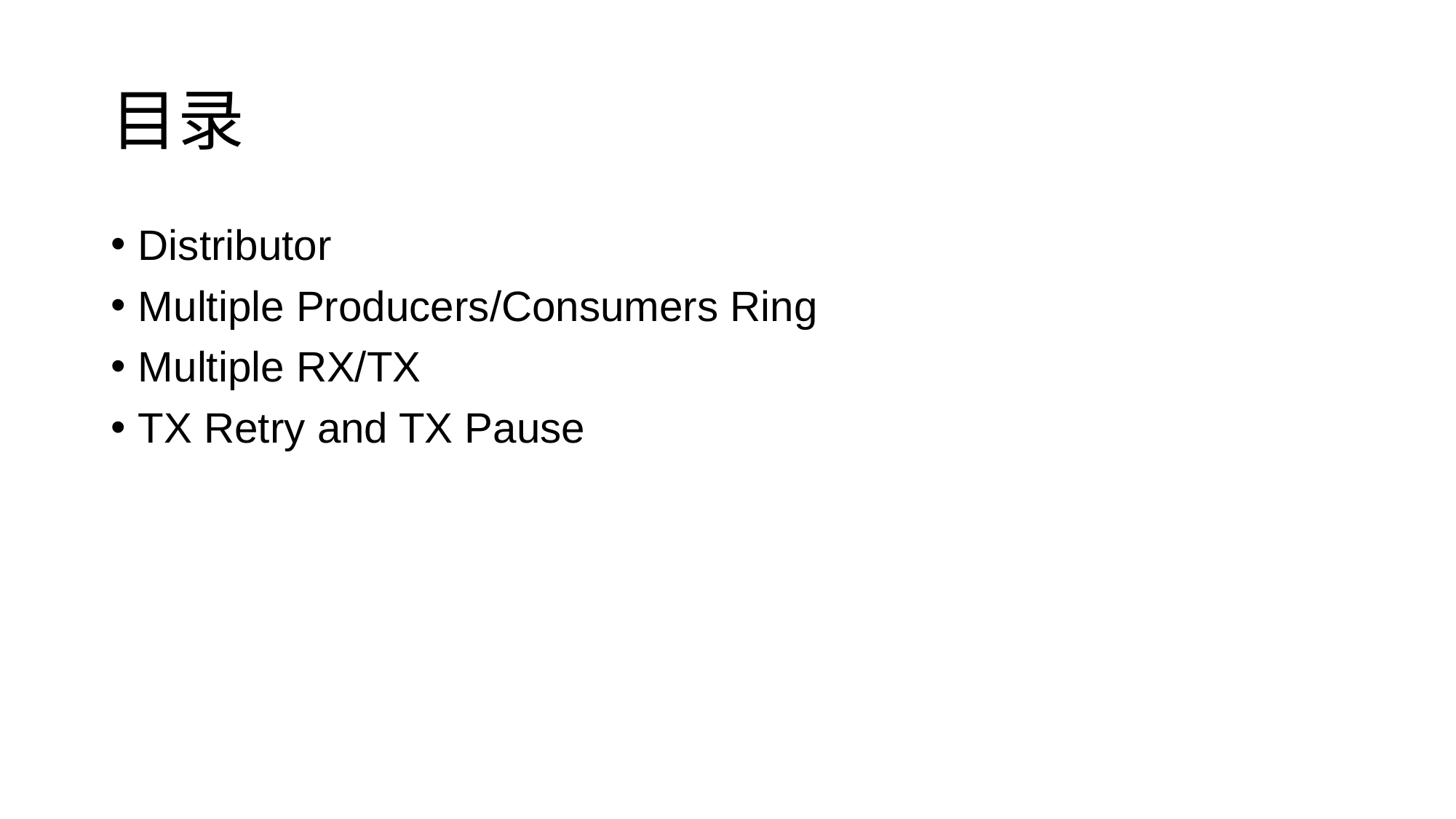

# 目录
Distributor
Multiple Producers/Consumers Ring
Multiple RX/TX
TX Retry and TX Pause